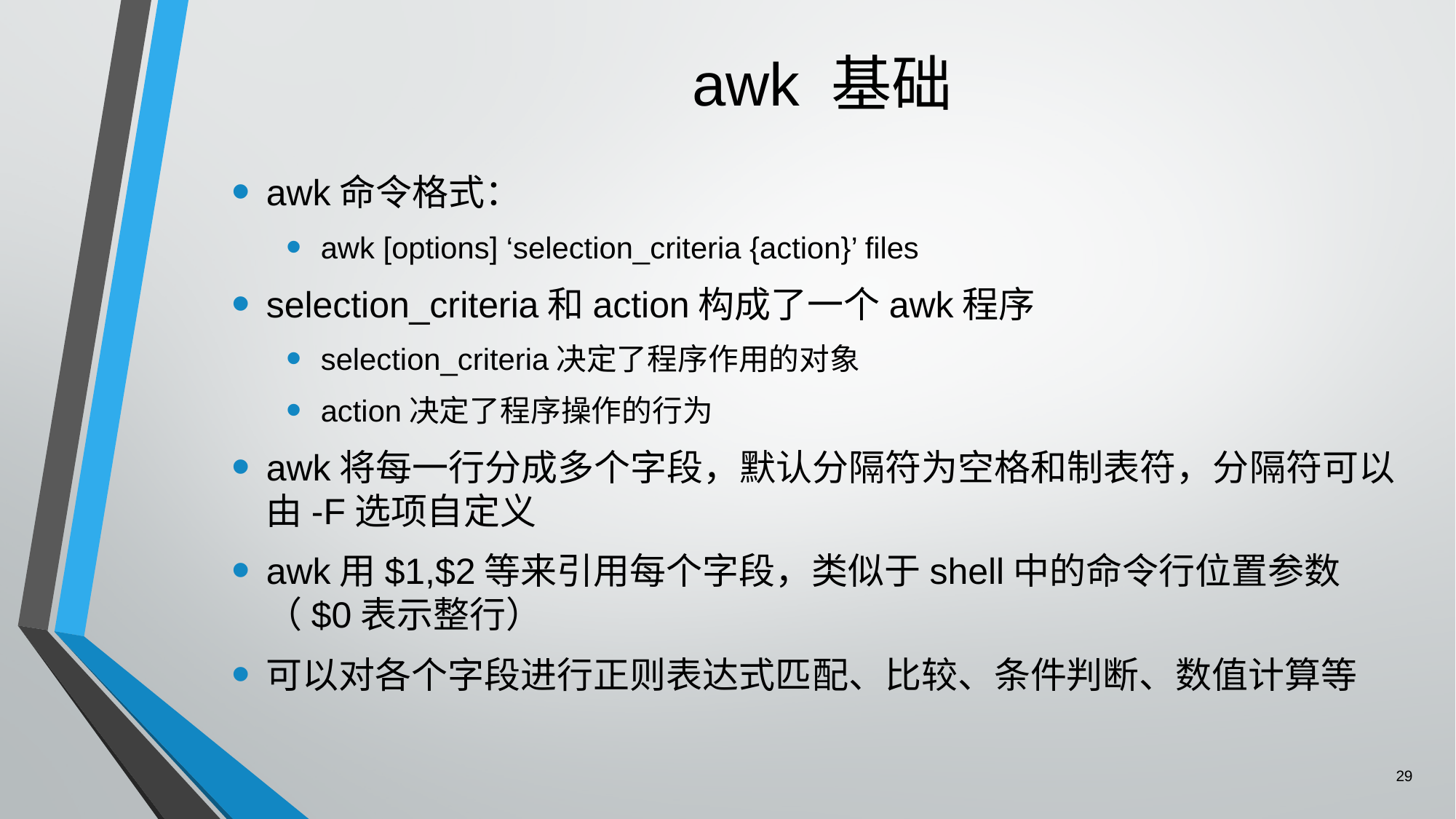

# awk 基础
awk命令格式：
awk [options] ‘selection_criteria {action}’ files
selection_criteria和action构成了一个awk程序
selection_criteria决定了程序作用的对象
action决定了程序操作的行为
awk将每一行分成多个字段，默认分隔符为空格和制表符，分隔符可以由-F选项自定义
awk用$1,$2等来引用每个字段，类似于shell中的命令行位置参数（$0表示整行）
可以对各个字段进行正则表达式匹配、比较、条件判断、数值计算等
29